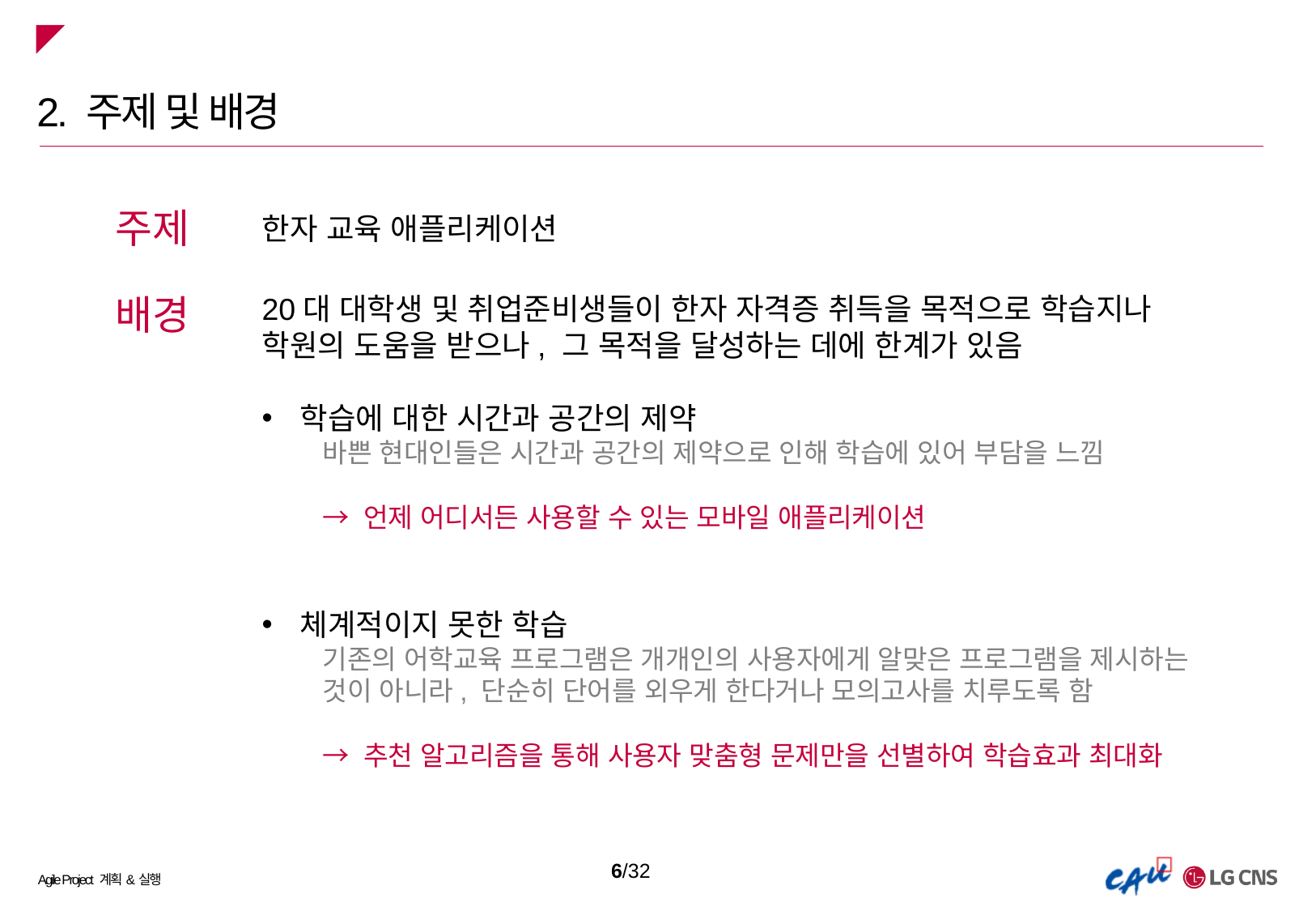

2. 주제 및 배경
주제
한자 교육 애플리케이션
배경
20대 대학생 및 취업준비생들이 한자 자격증 취득을 목적으로 학습지나 학원의 도움을 받으나, 그 목적을 달성하는 데에 한계가 있음

학습에 대한 시간과 공간의 제약
바쁜 현대인들은 시간과 공간의 제약으로 인해 학습에 있어 부담을 느낌

→ 언제 어디서든 사용할 수 있는 모바일 애플리케이션

체계적이지 못한 학습
기존의 어학교육 프로그램은 개개인의 사용자에게 알맞은 프로그램을 제시하는 것이 아니라, 단순히 단어를 외우게 한다거나 모의고사를 치루도록 함

→ 추천 알고리즘을 통해 사용자 맞춤형 문제만을 선별하여 학습효과 최대화